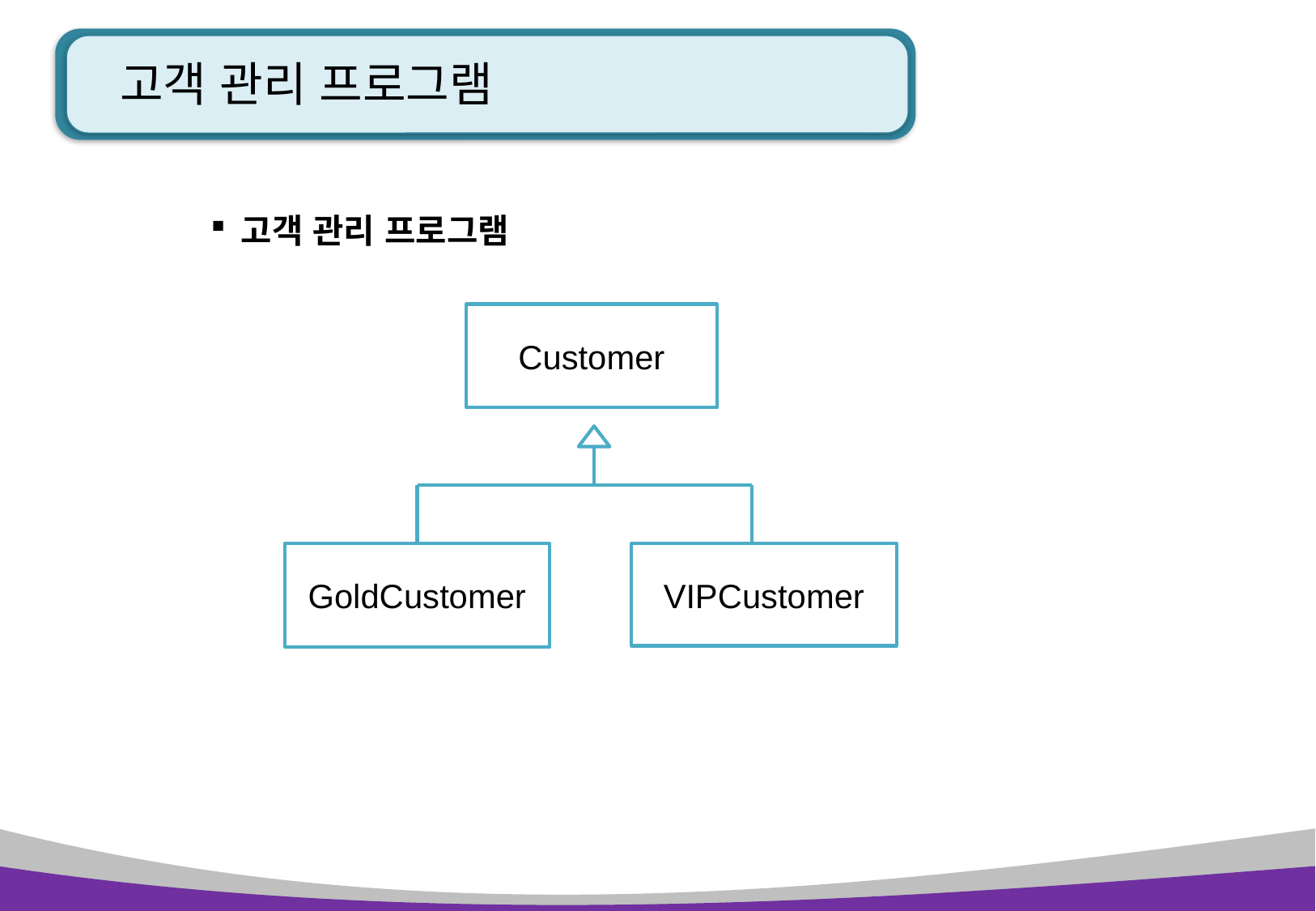

# 고객 관리 프로그램
고객 관리 프로그램

Customer

GoldCustomer

VIPCustomer

47